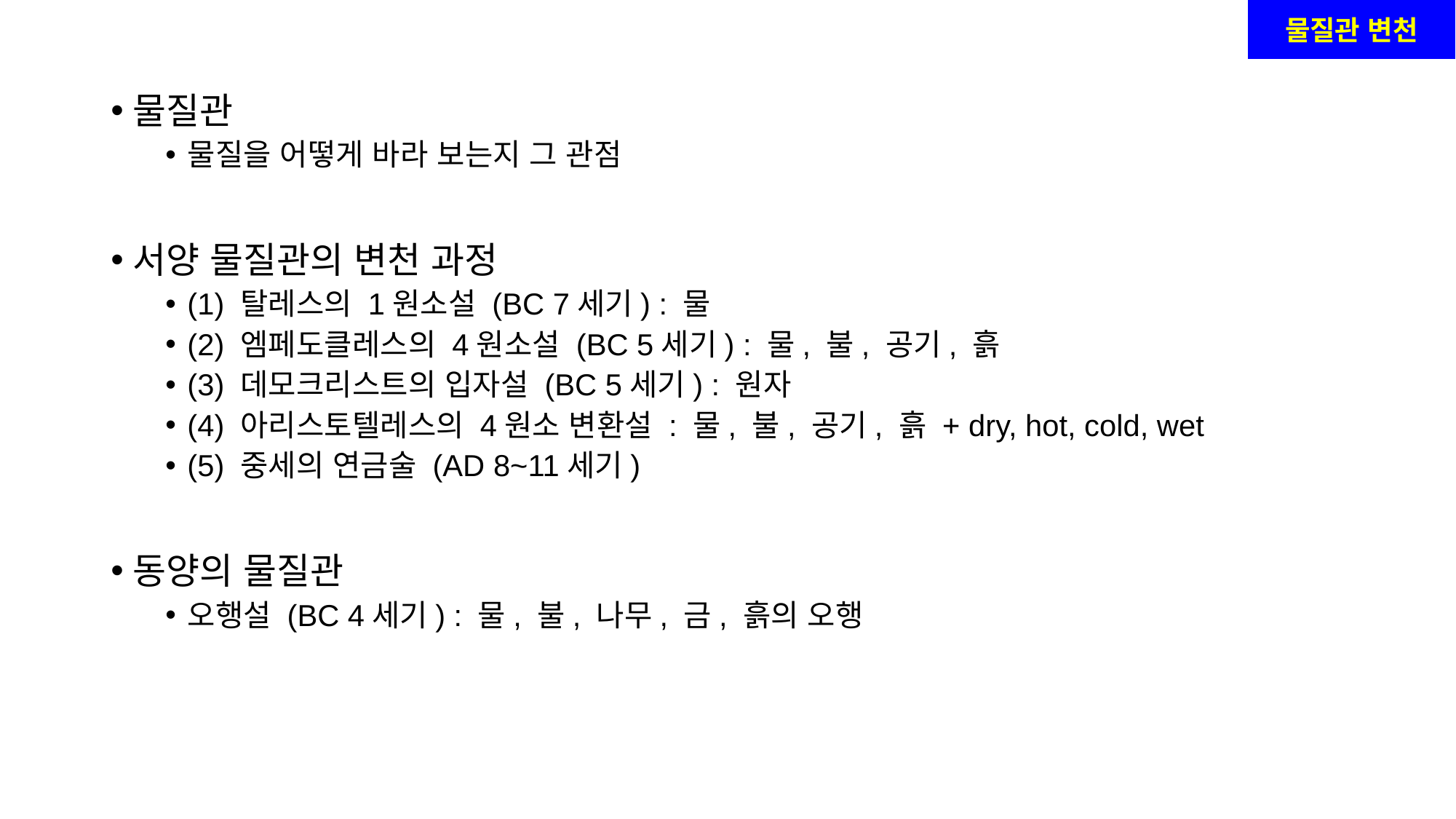

물질관 변천
물질관
물질을 어떻게 바라 보는지 그 관점

서양 물질관의 변천 과정
(1) 탈레스의 1원소설 (BC 7세기) : 물
(2) 엠페도클레스의 4원소설 (BC 5세기) : 물, 불, 공기, 흙
(3) 데모크리스트의 입자설 (BC 5세기) : 원자
(4) 아리스토텔레스의 4원소 변환설 : 물, 불, 공기, 흙 + dry, hot, cold, wet
(5) 중세의 연금술 (AD 8~11세기)

동양의 물질관
오행설 (BC 4세기) : 물, 불, 나무, 금, 흙의 오행